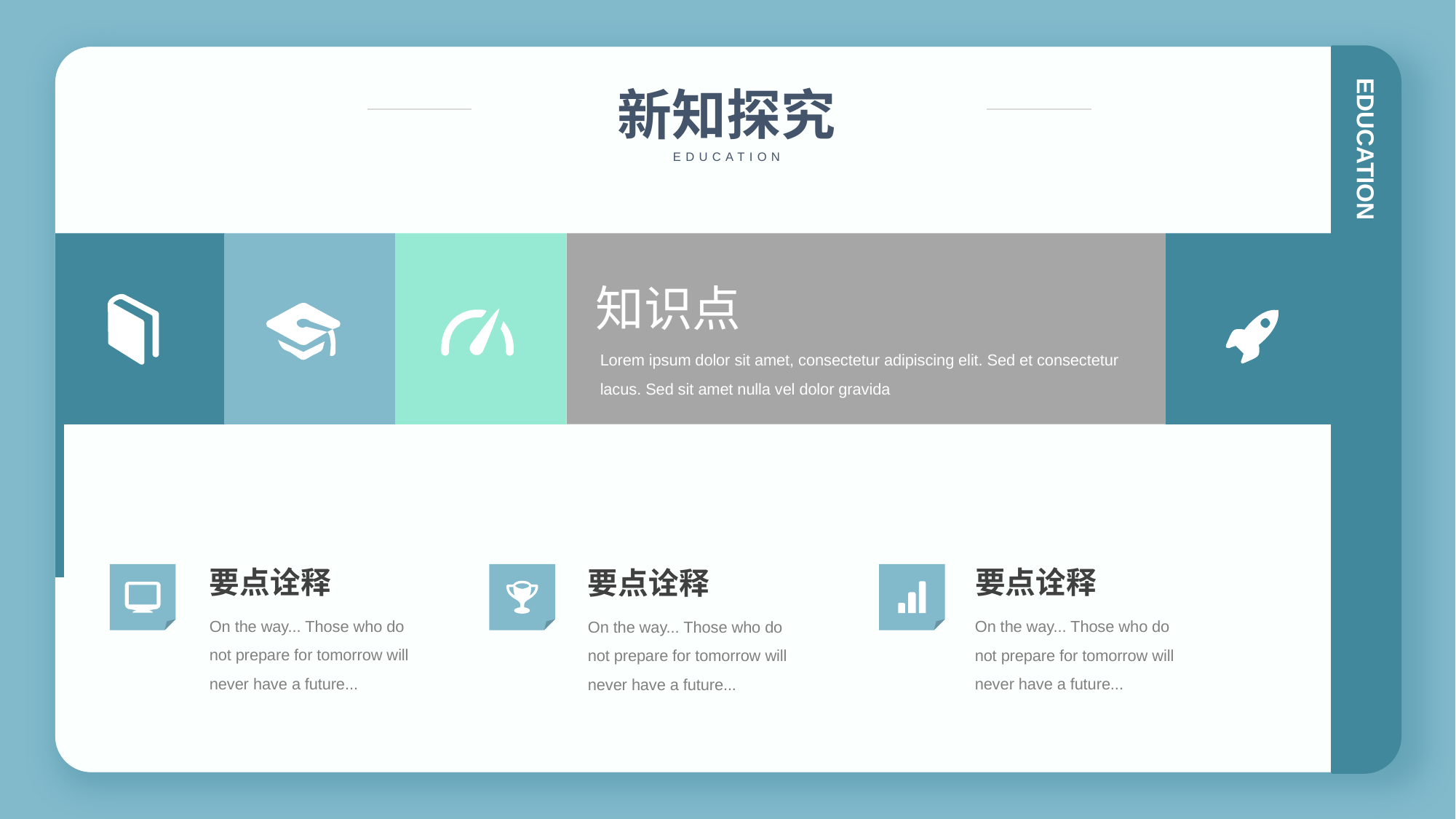

新知探究
EDUCATION

知识点

Lorem ipsum dolor sit amet, consectetur adipiscing elit. Sed et consectetur lacus. Sed sit amet nulla vel dolor gravida
要点诠释
要点诠释
要点诠释

On the way... Those who do not prepare for tomorrow will never have a future...
On the way... Those who do not prepare for tomorrow will never have a future...
On the way... Those who do not prepare for tomorrow will never have a future...